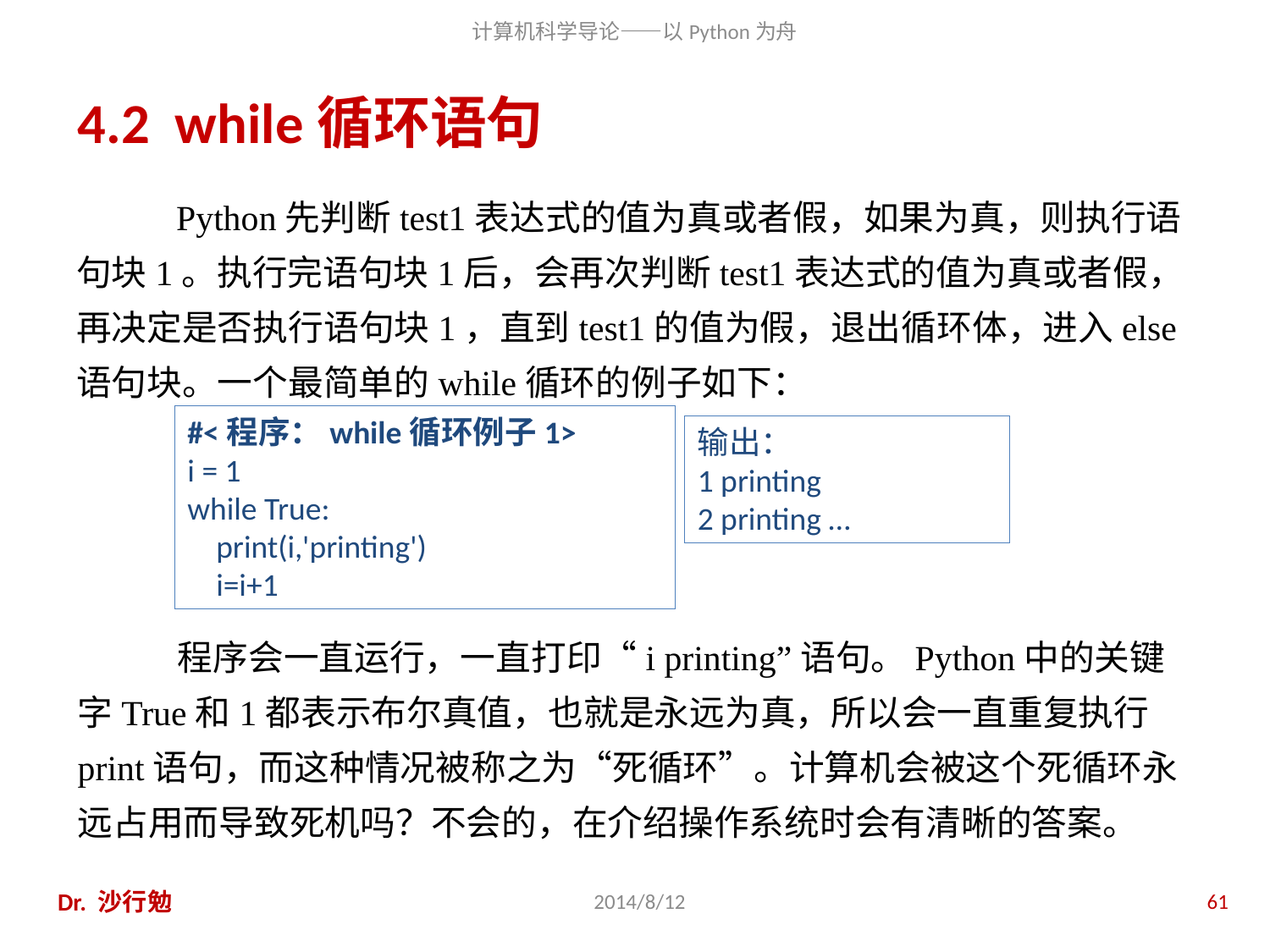

# 4.2  while循环语句
Python先判断test1表达式的值为真或者假，如果为真，则执行语句块1。执行完语句块1后，会再次判断test1表达式的值为真或者假，再决定是否执行语句块1，直到test1的值为假，退出循环体，进入else语句块。一个最简单的while循环的例子如下：
#<程序：while循环例子1>
i = 1
while True:
    print(i,'printing')
    i=i+1
输出：
1 printing
2 printing …
程序会一直运行，一直打印“i printing”语句。Python中的关键字True和1都表示布尔真值，也就是永远为真，所以会一直重复执行print语句，而这种情况被称之为“死循环”。计算机会被这个死循环永远占用而导致死机吗？不会的，在介绍操作系统时会有清晰的答案。
Dr. 沙行勉
2014/8/12
61